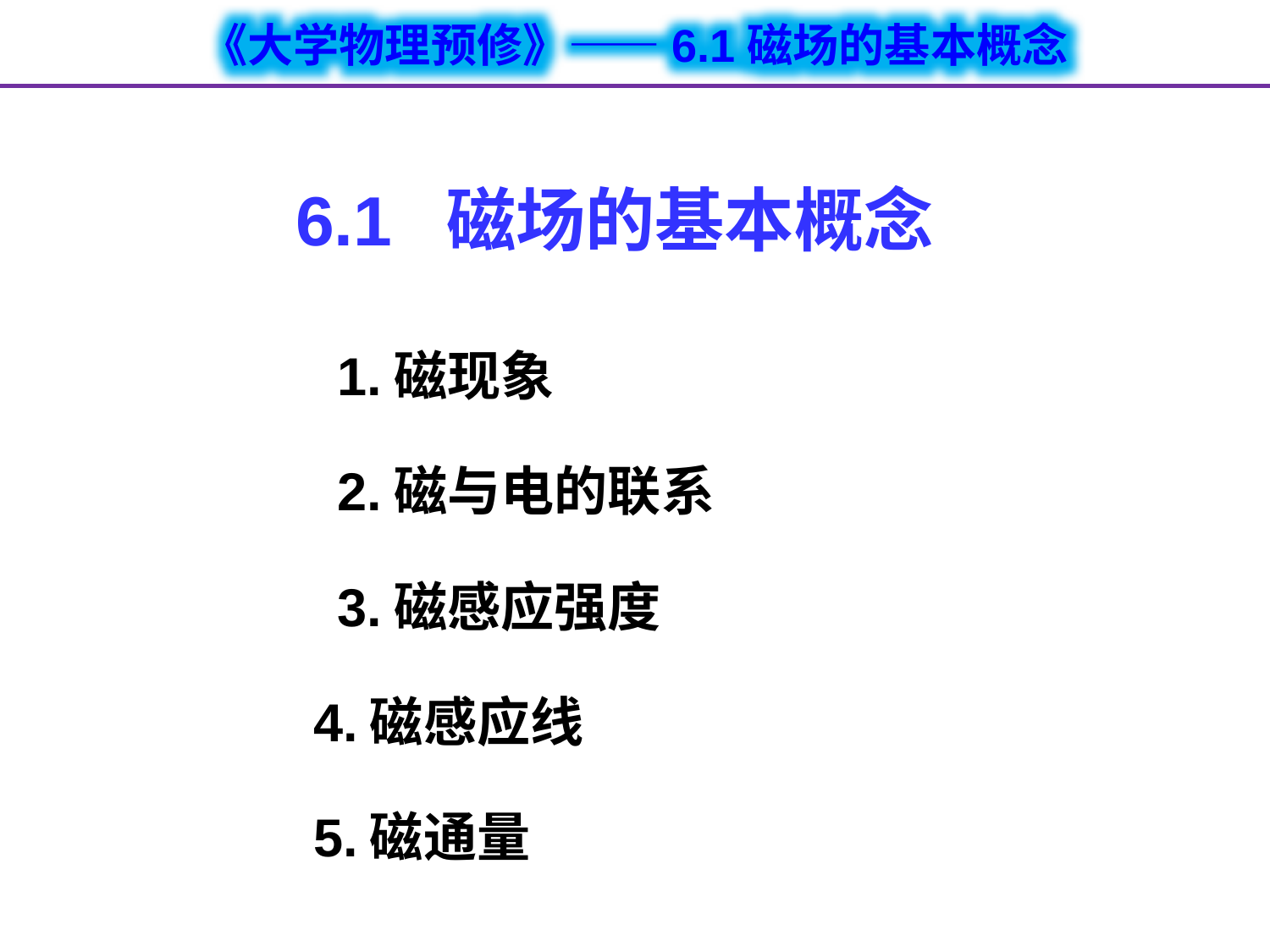

# 6.1  磁场的基本概念
    1.磁现象
    2.磁与电的联系
    3.磁感应强度
     4.磁感应线
     5.磁通量